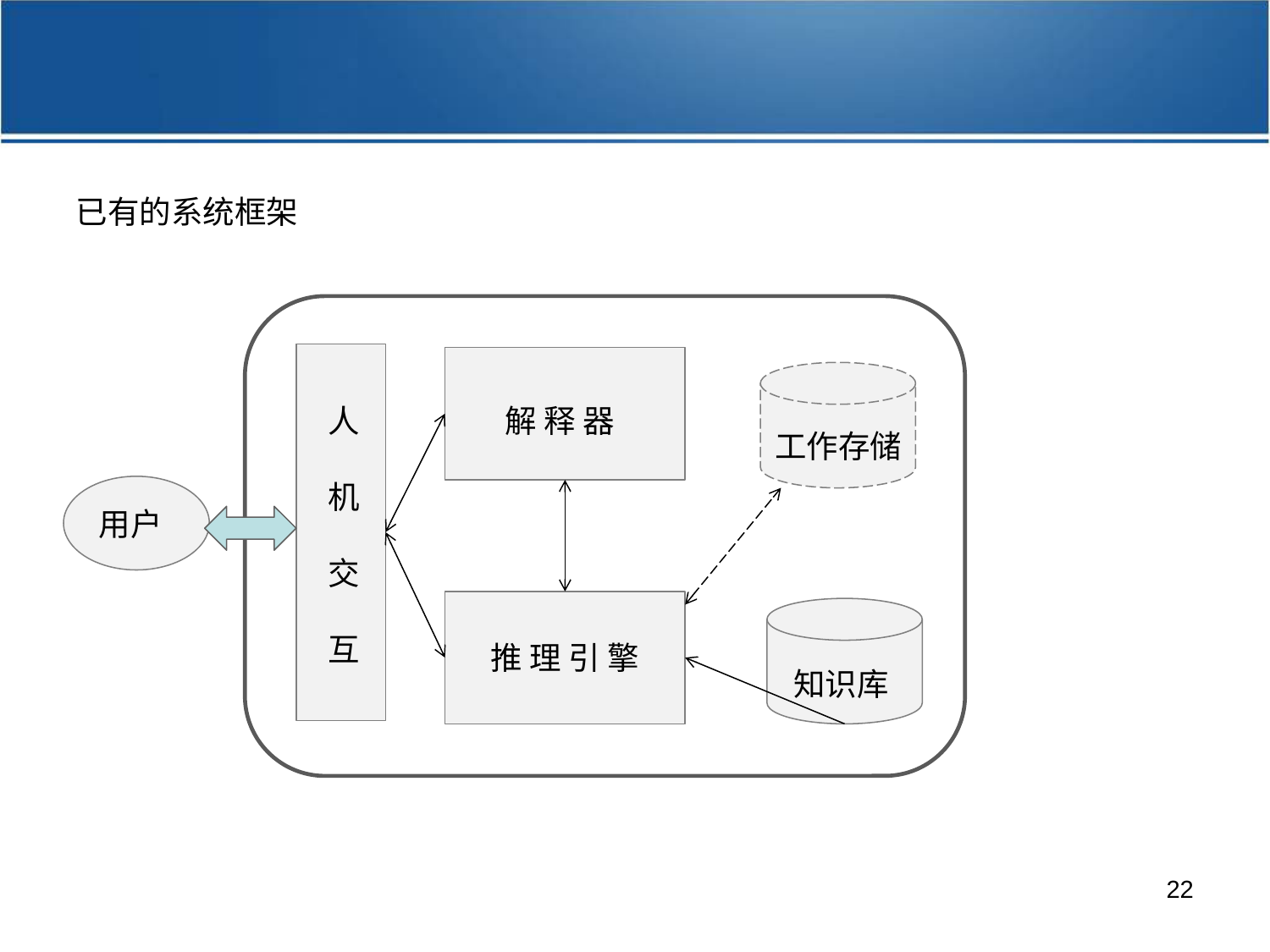

已有的系统框架

人

机

交

互
解 释 器
工作存储

用户

推 理 引 擎
知识库
22